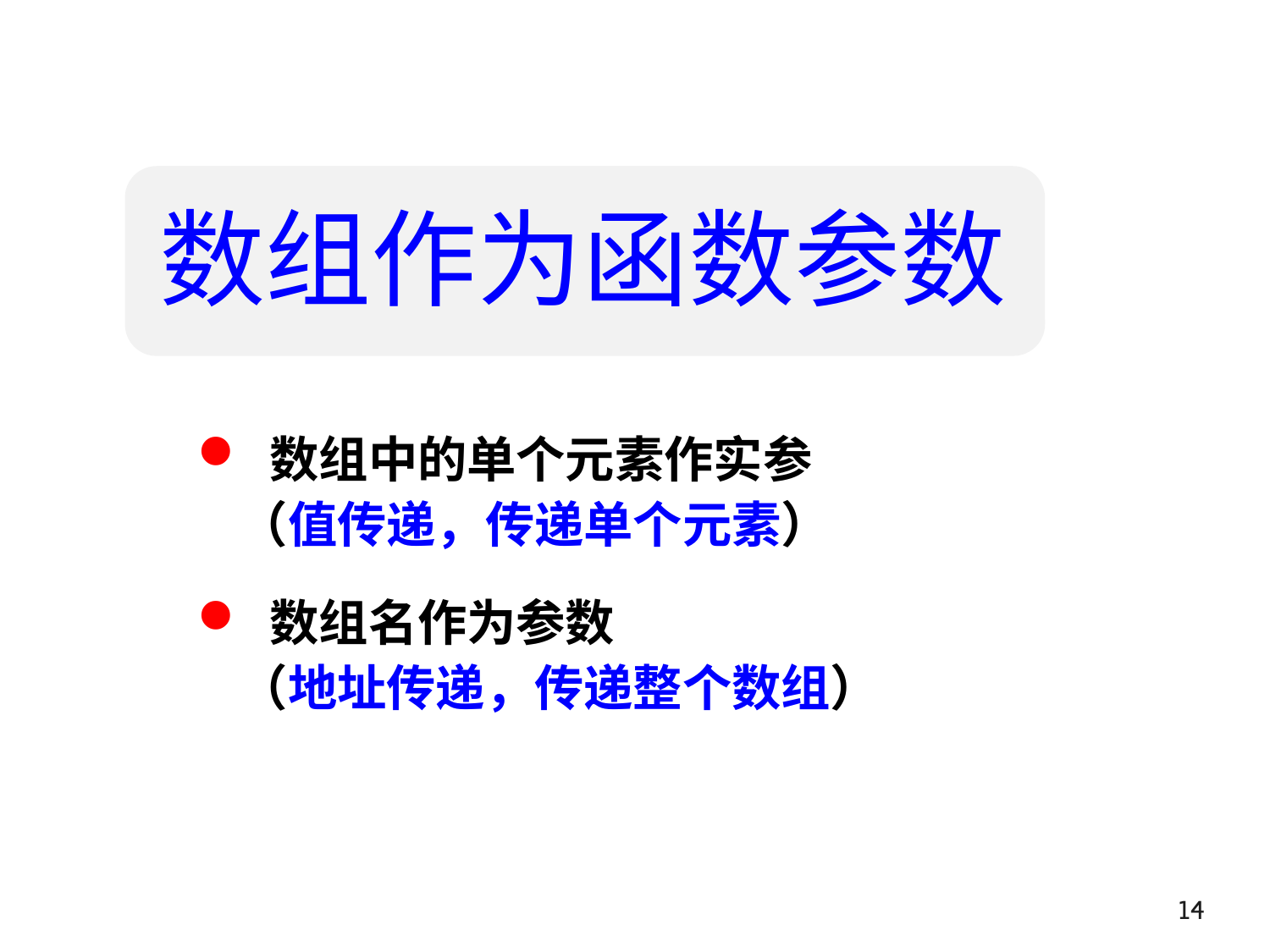

# 数组作为函数参数
 数组中的单个元素作实参
 （值传递，传递单个元素）
 数组名作为参数
 （地址传递，传递整个数组）
14